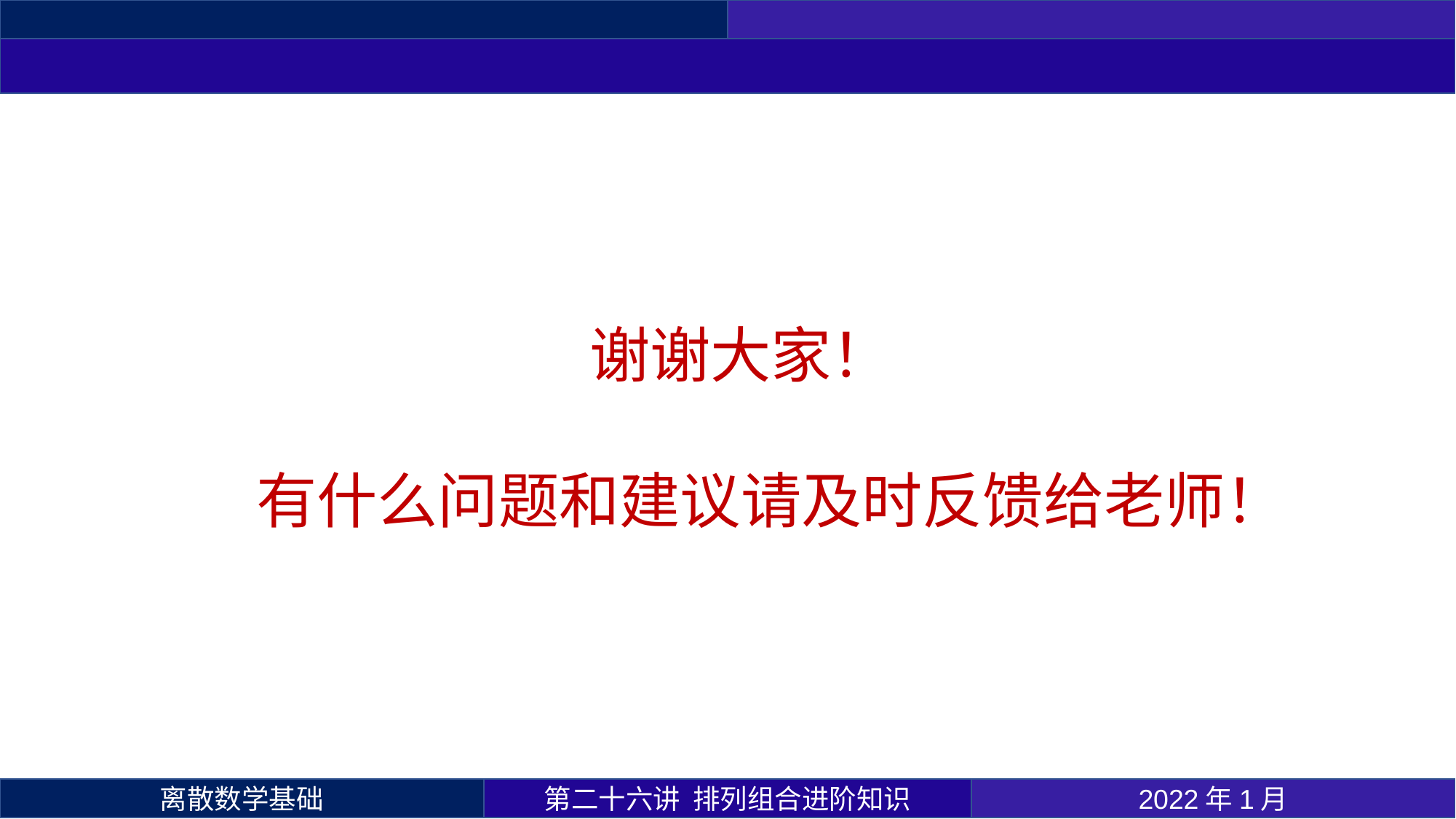

谢谢大家！
有什么问题和建议请及时反馈给老师！
第二十六讲  排列组合进阶知识
2022年1月
离散数学基础